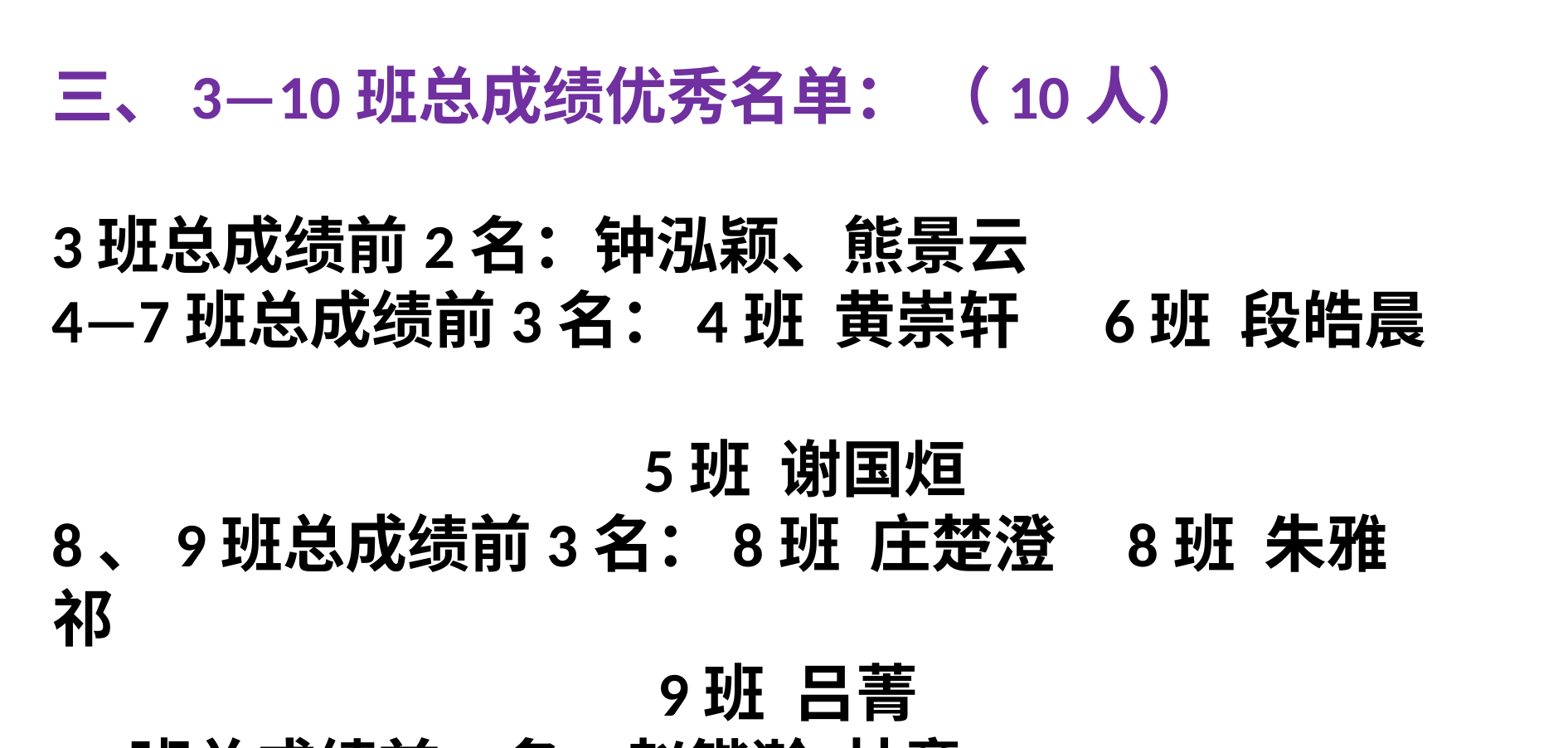

三、3—10班总成绩优秀名单： （10人）

3班总成绩前2名：钟泓颖、熊景云
4—7班总成绩前3名：4班  黄崇轩	   6班  段皓晨
                                          5班  谢国烜
8、9班总成绩前3名：8班  庄楚澄    8班  朱雅祁
                                           9班  吕菁
10班总成绩前2名：赵锴瀚  林章